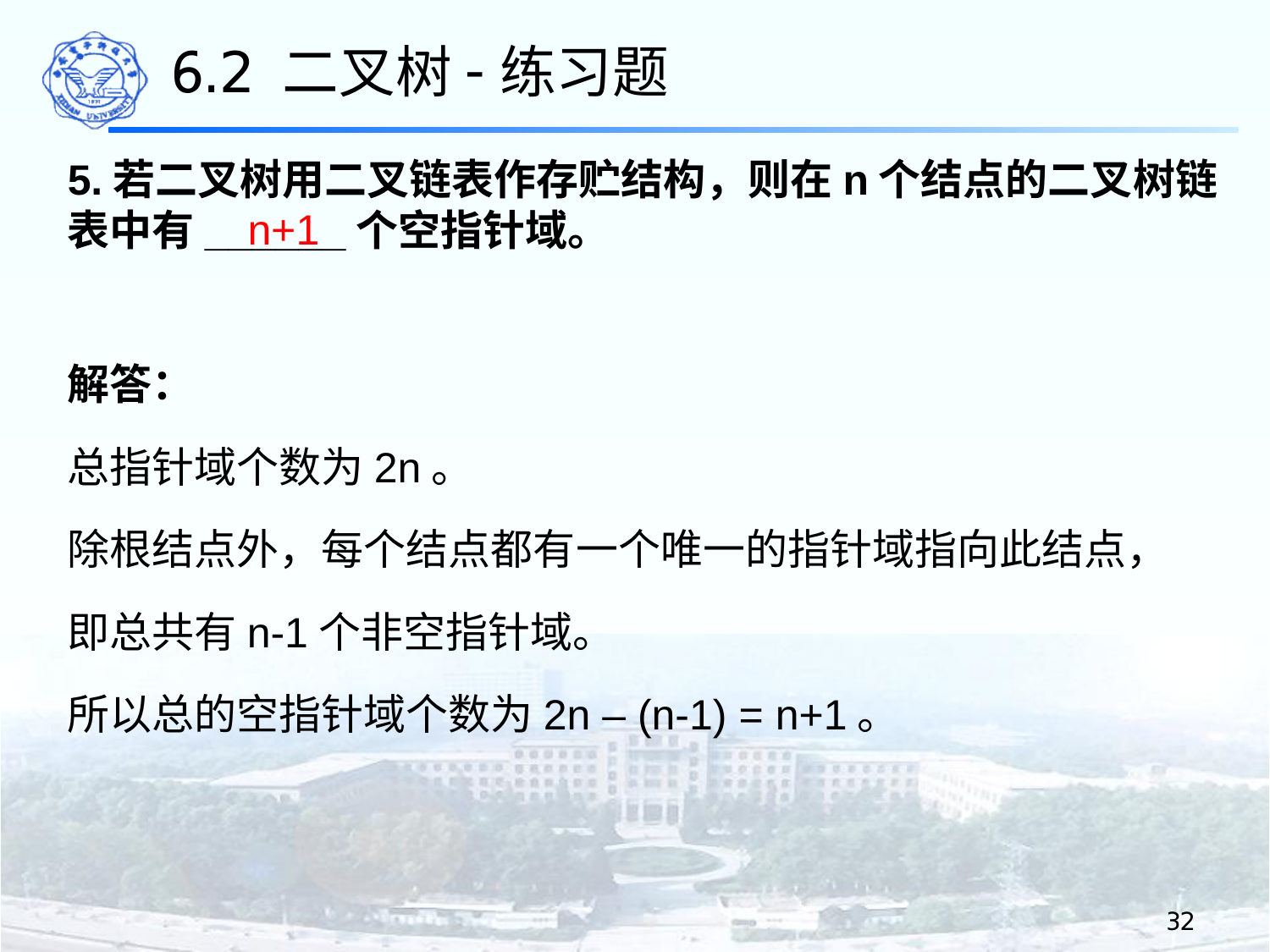

6.2 二叉树-练习题
5.若二叉树用二叉链表作存贮结构，则在n个结点的二叉树链表中有______个空指针域。

解答：
总指针域个数为2n。
除根结点外，每个结点都有一个唯一的指针域指向此结点，
即总共有n-1个非空指针域。
所以总的空指针域个数为2n – (n-1) = n+1。

n+1
32